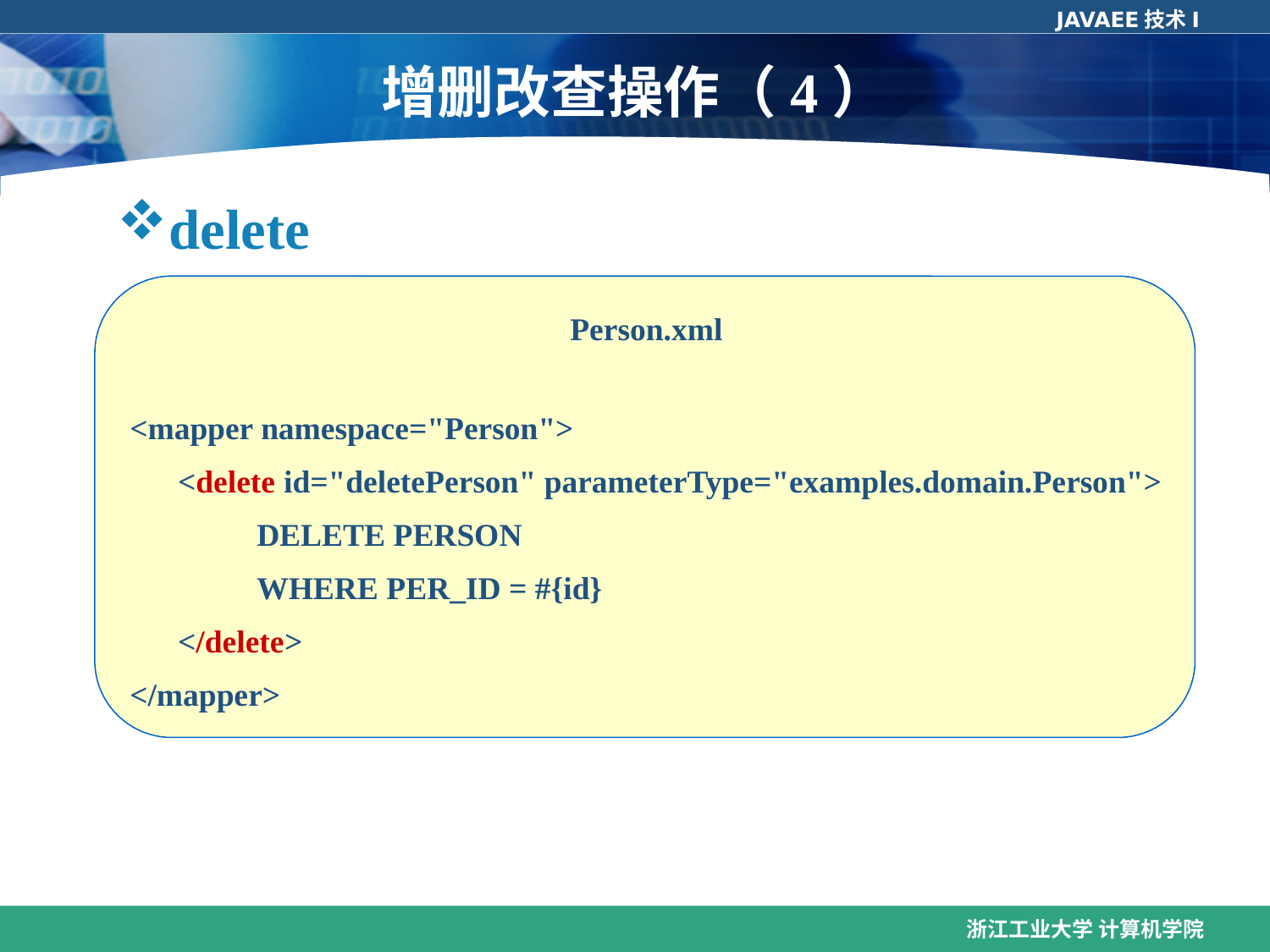

# 增删改查操作（4）
delete
                                        Person.xml

<mapper namespace="Person">
      <delete id="deletePerson" parameterType="examples.domain.Person">
	DELETE PERSON
	WHERE PER_ID = #{id}
      </delete>
</mapper>